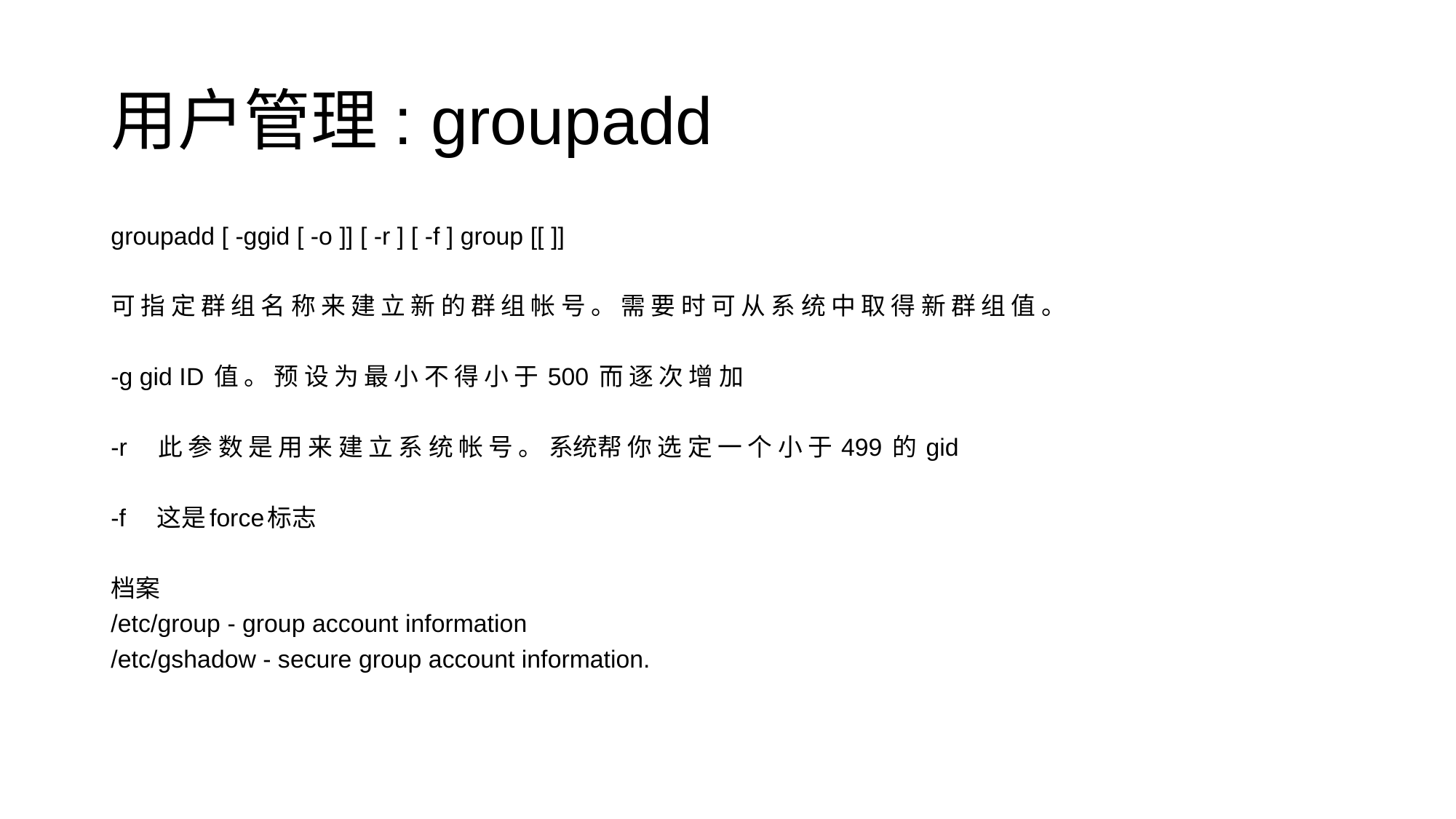

# 用户管理: groupadd
groupadd [ -ggid [ -o ]] [ -r ] [ -f ] group [[ ]]

可 指 定 群 组 名 称 来 建 立 新 的 群 组 帐 号 。 需 要 时 可 从 系 统 中 取 得 新 群 组 值 。

-g gid ID 值 。 预 设 为 最 小 不 得 小 于 500 而 逐 次 增 加

-r    此 参 数 是 用 来 建 立 系 统 帐 号 。 系统帮 你 选 定 一 个 小 于 499 的 gid

-f    这是force标志

档案
/etc/group - group account information
/etc/gshadow - secure group account information.